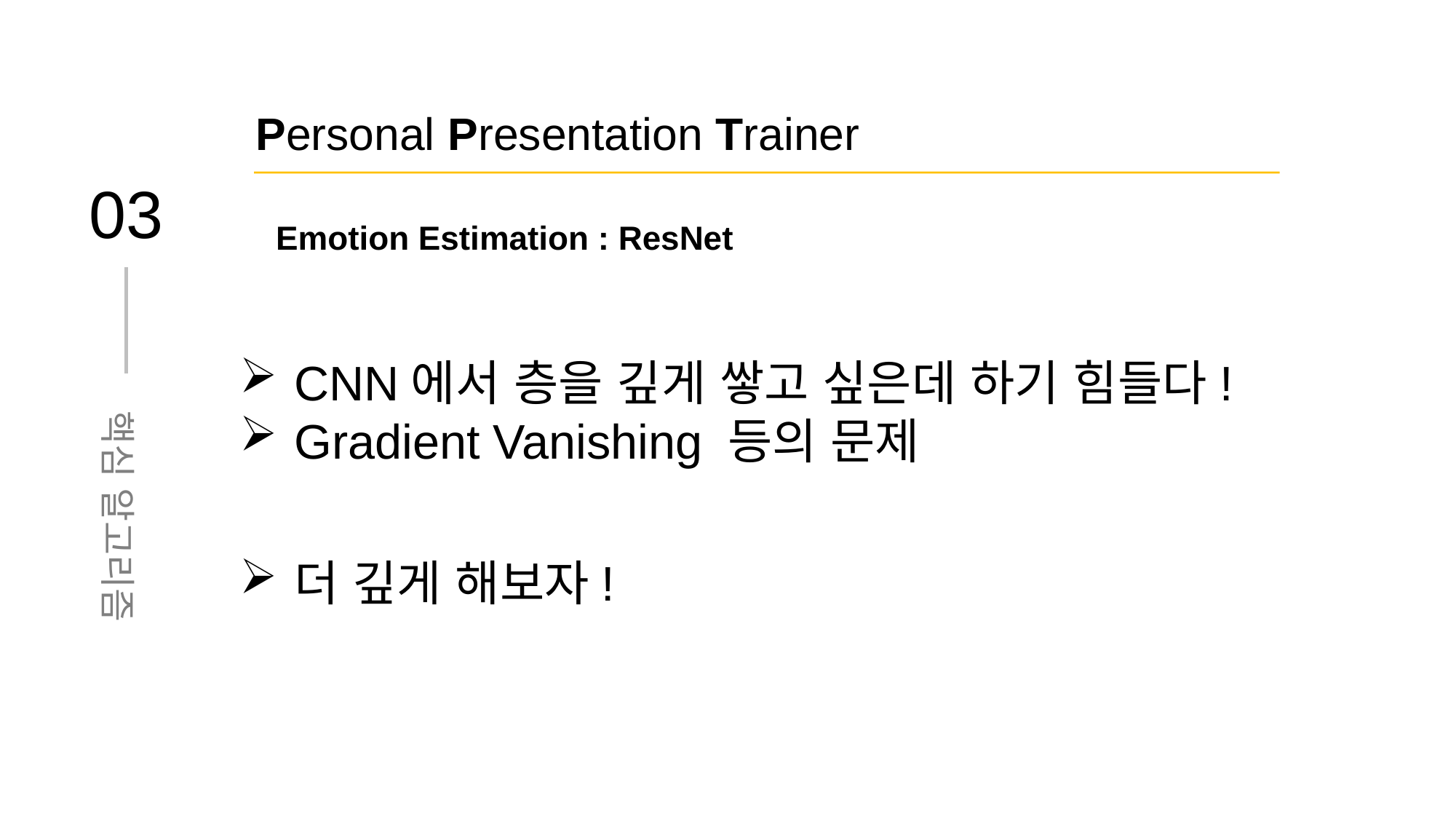

Personal Presentation Trainer
03

Emotion Estimation : ResNet
CNN에서 층을 깊게 쌓고 싶은데 하기 힘들다!
Gradient Vanishing 등의 문제
핵심 알고리즘
더 깊게 해보자!